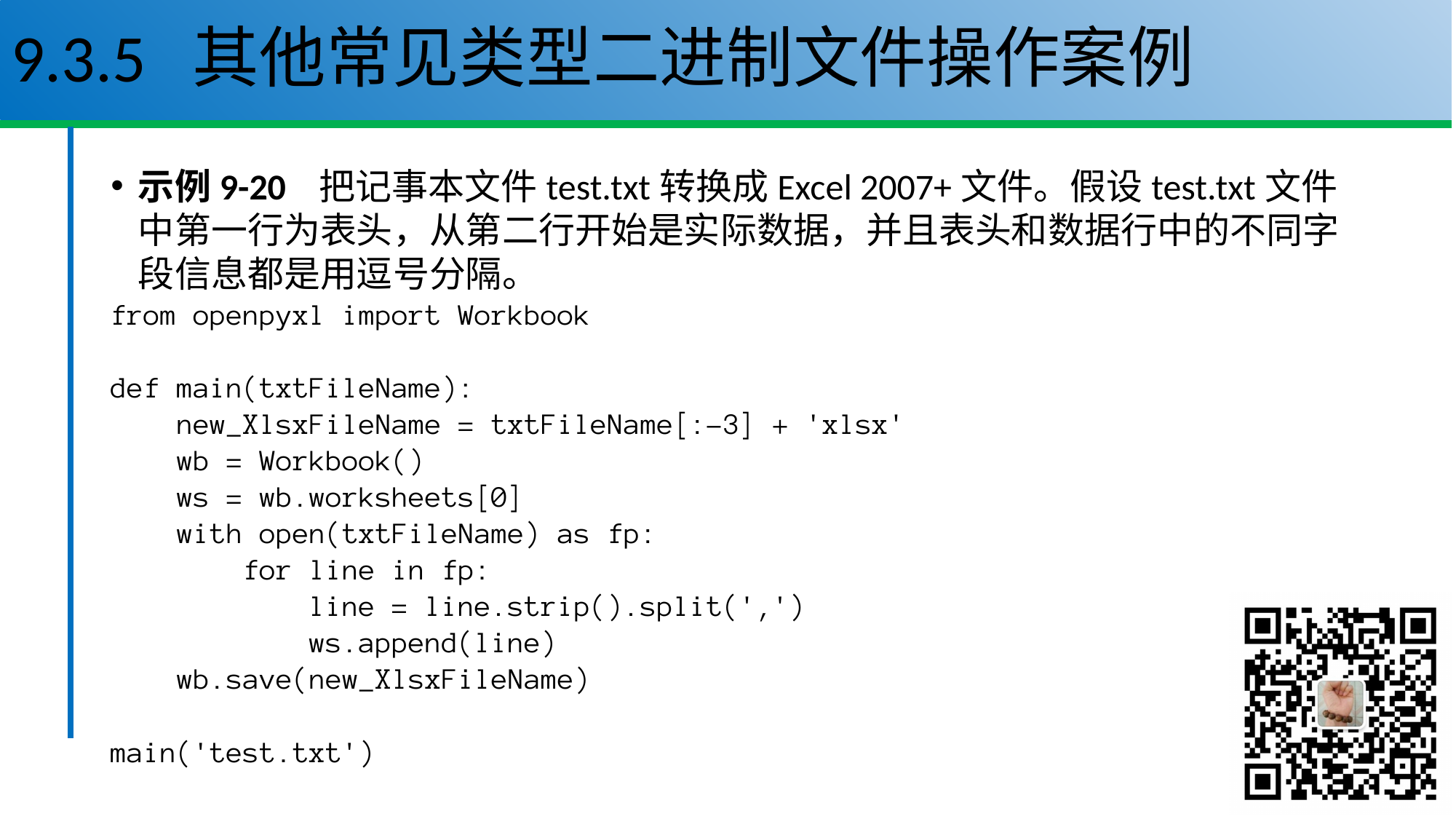

# 9.3.5  其他常见类型二进制文件操作案例
示例9-20   把记事本文件test.txt转换成Excel 2007+文件。假设test.txt文件中第一行为表头，从第二行开始是实际数据，并且表头和数据行中的不同字段信息都是用逗号分隔。
from openpyxl import Workbook

def main(txtFileName):
    new_XlsxFileName = txtFileName[:-3] + 'xlsx'
    wb = Workbook()
    ws = wb.worksheets[0]
    with open(txtFileName) as fp:
        for line in fp:
            line = line.strip().split(',')
            ws.append(line)
    wb.save(new_XlsxFileName)

main('test.txt')
37